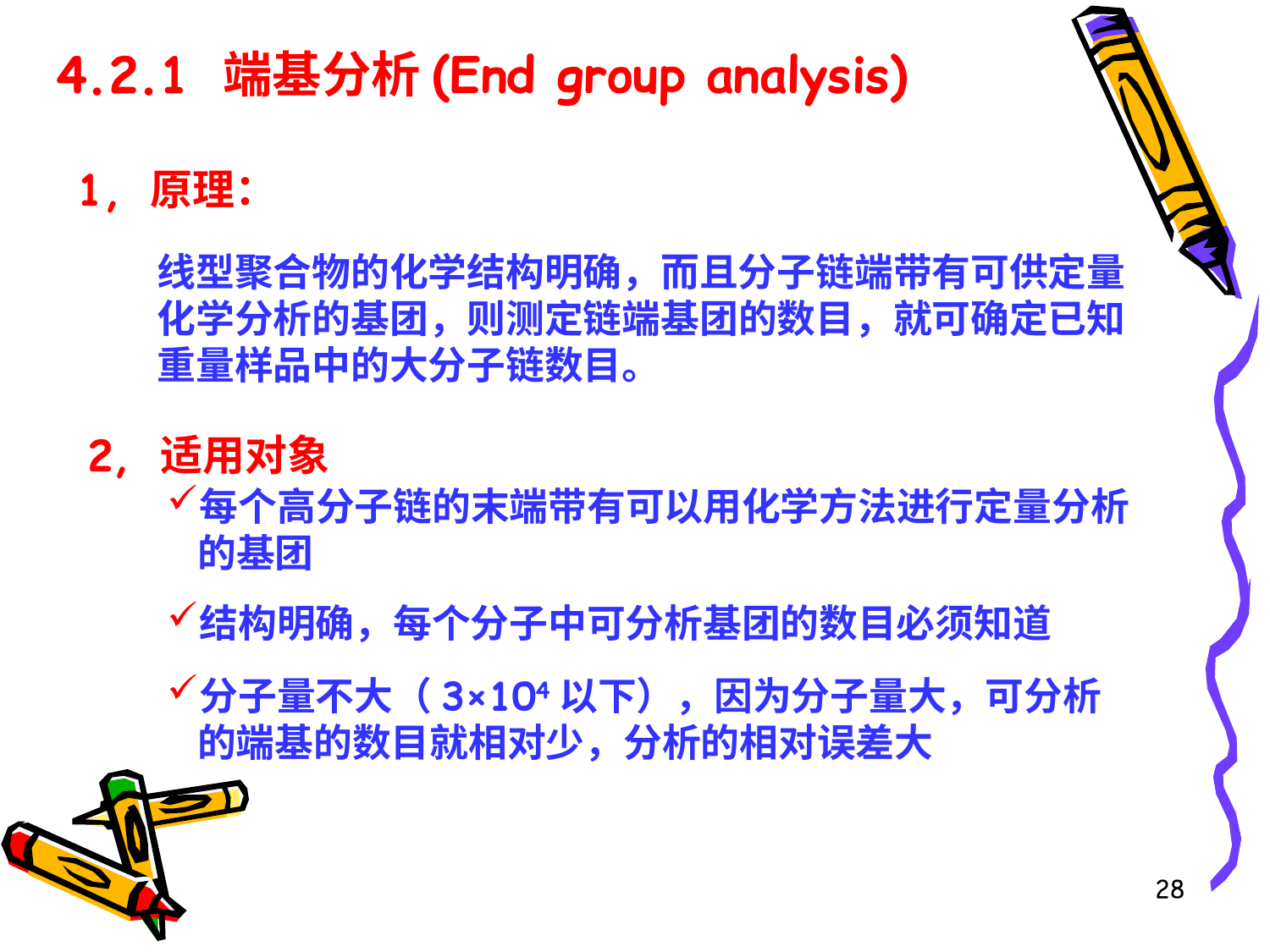

4.2.1 端基分析(End group analysis)
1, 原理：
线型聚合物的化学结构明确，而且分子链端带有可供定量化学分析的基团，则测定链端基团的数目，就可确定已知重量样品中的大分子链数目。
2, 适用对象
每个高分子链的末端带有可以用化学方法进行定量分析的基团
结构明确，每个分子中可分析基团的数目必须知道
分子量不大（3×104以下），因为分子量大，可分析的端基的数目就相对少，分析的相对误差大
28